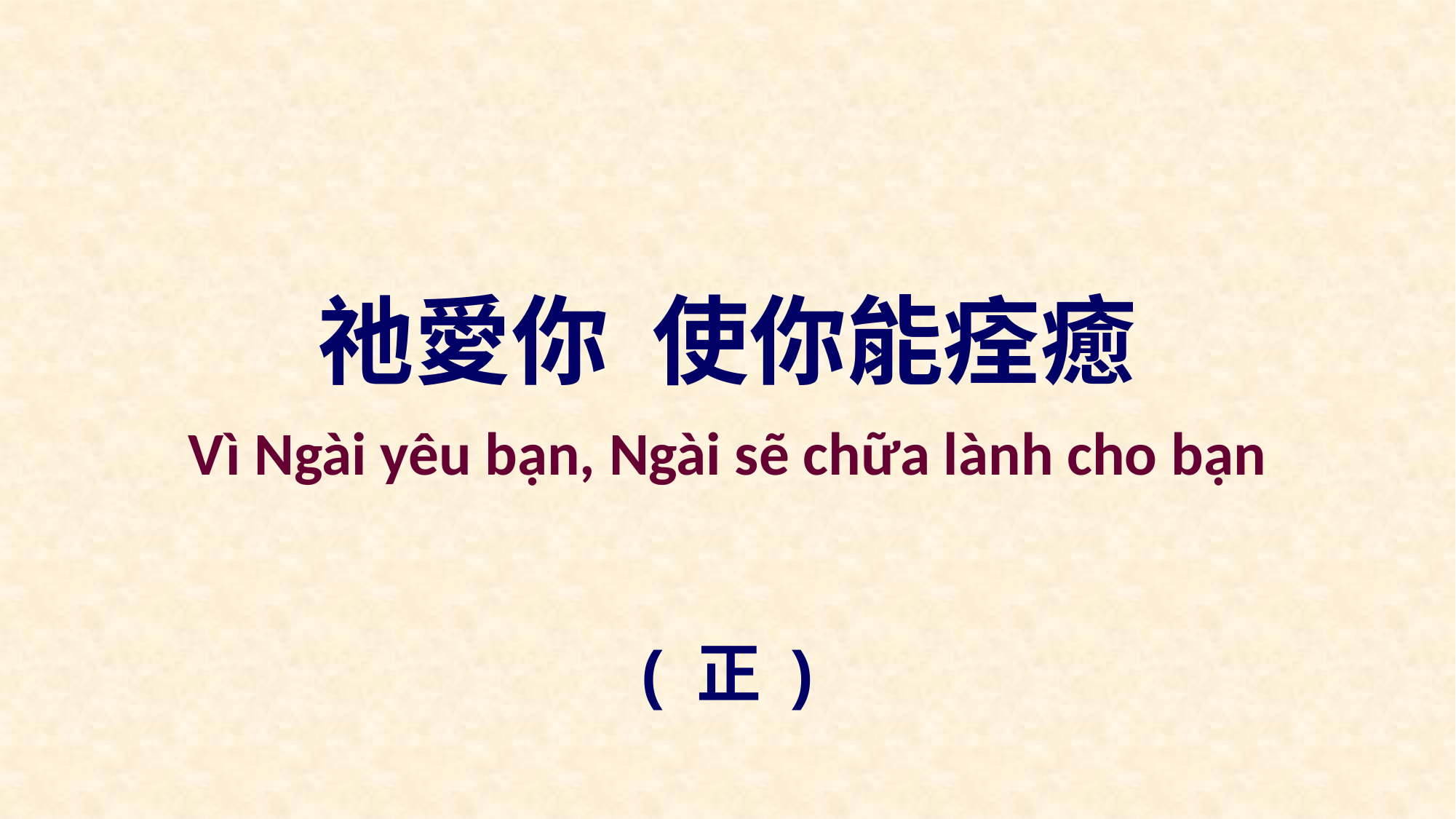

祂愛你  使你能痊癒
Vì Ngài yêu bạn, Ngài sẽ chữa lành cho bạn
( 正 )